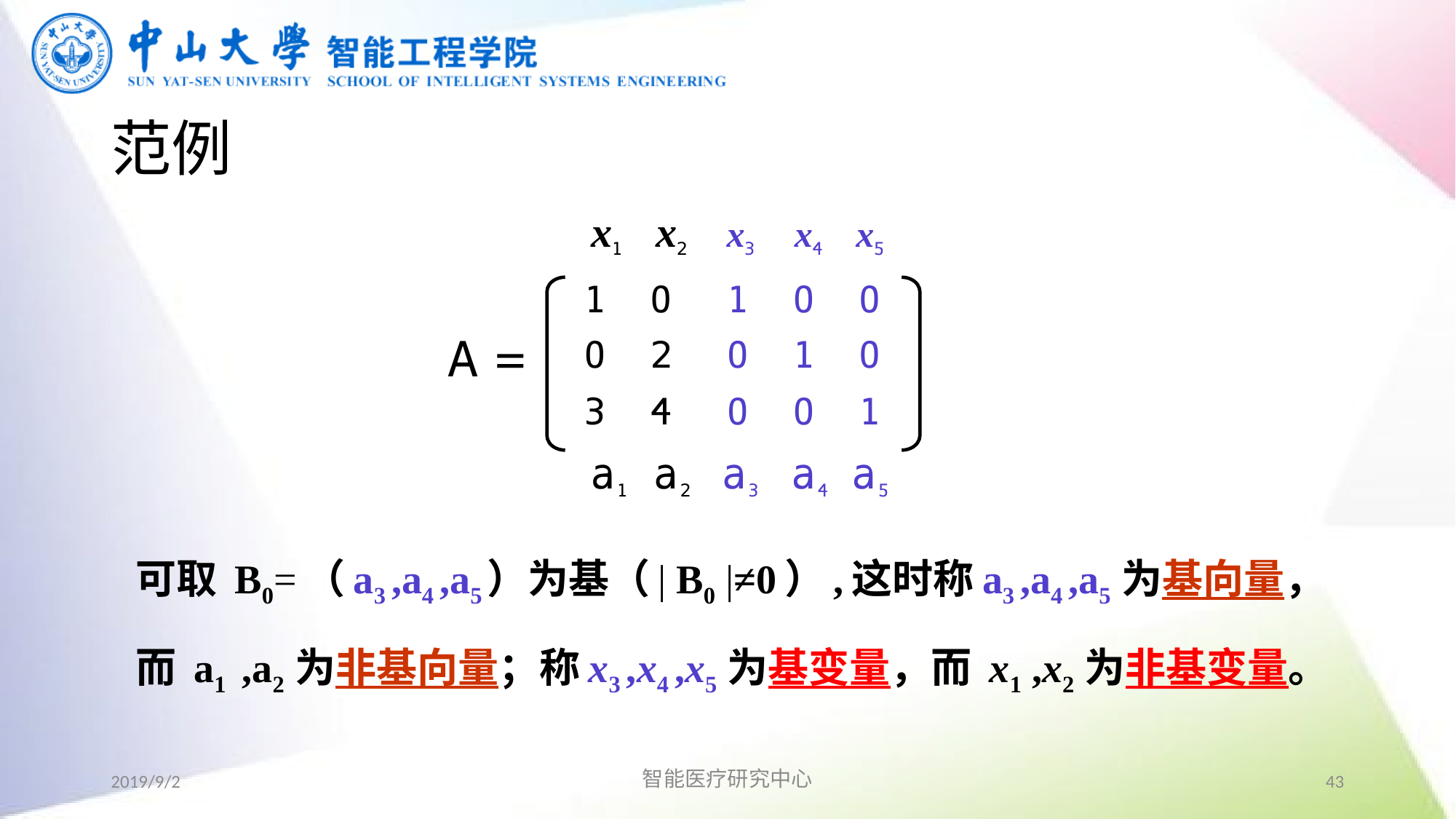

# 范例
x1   x2    x3    x4   x5

可取 B0=（a3 ,a4 ,a5）为基（| B0 |≠0）,这时称a3 ,a4 ,a5 为基向量，而 a1  ,a2 为非基向量；称x3 ,x4 ,x5 为基变量，而 x1 ,x2 为非基变量。
1    0     1    0    0
0    2     0    1    0
3    4     0    0    1

A =
a1  a2   a3   a4  a5
2019/9/2
智能医疗研究中心
43